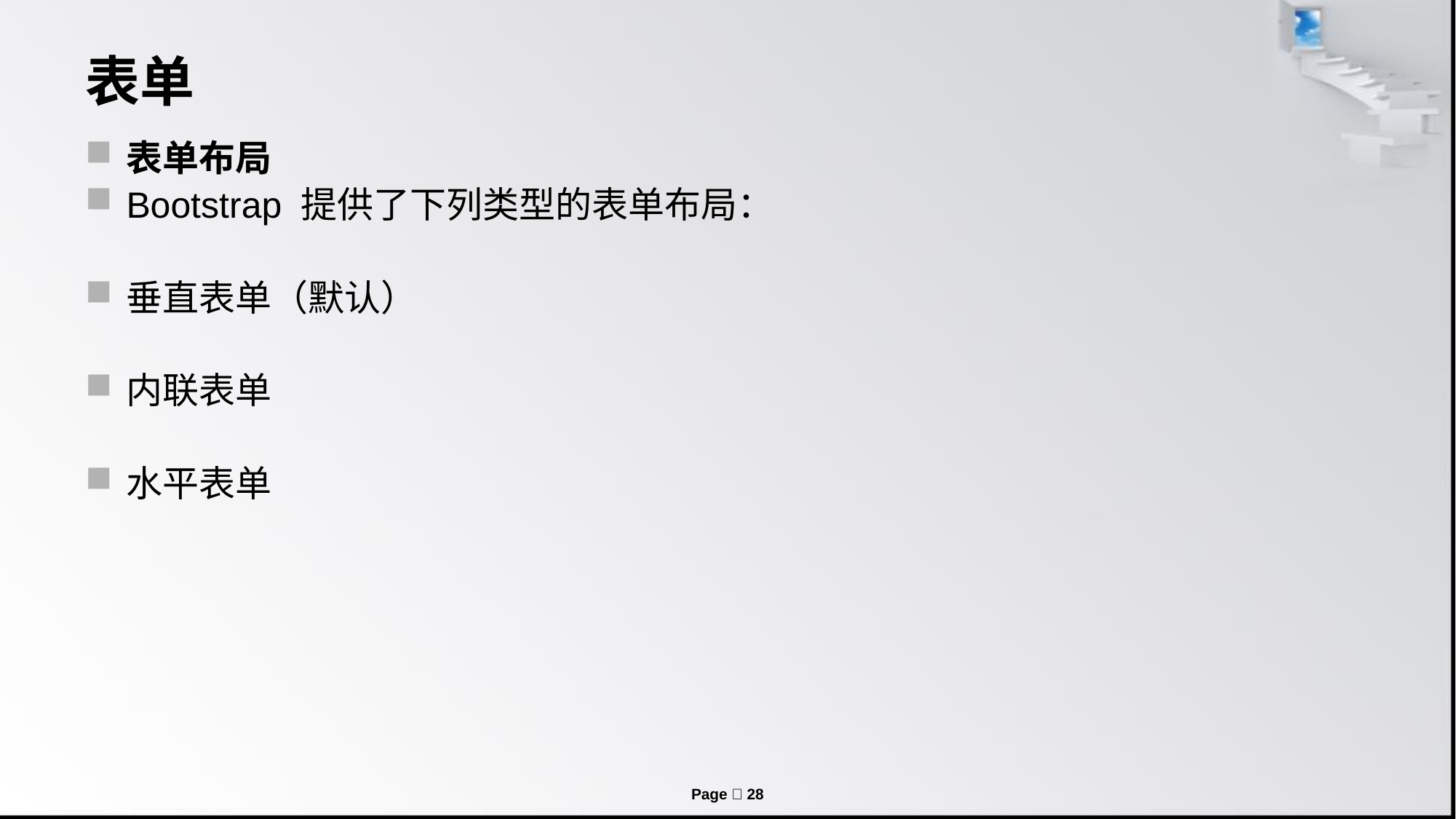

# 表单
表单布局
Bootstrap 提供了下列类型的表单布局：

垂直表单（默认）

内联表单

水平表单